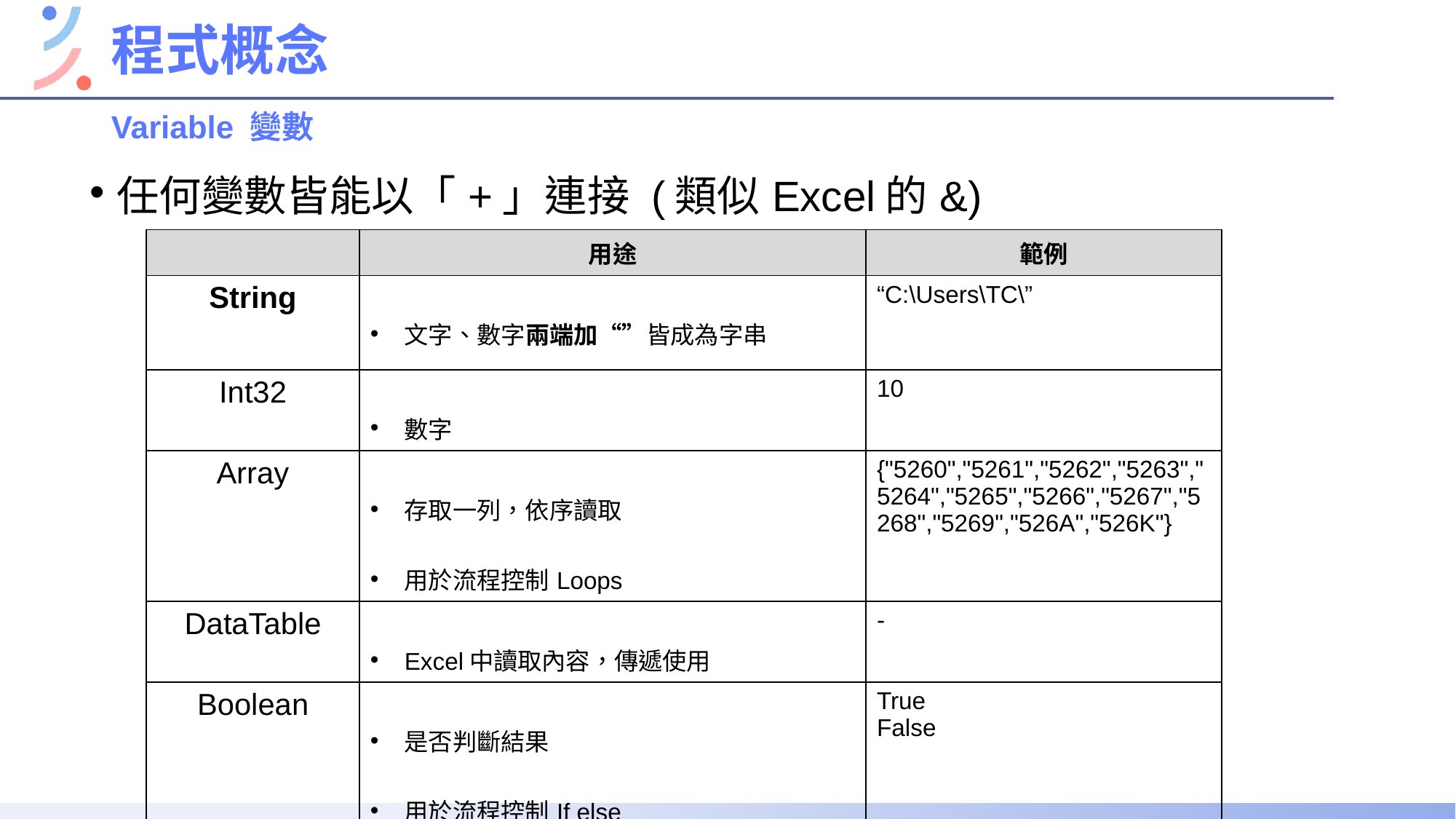

# 程式概念
Variable 變數
任何變數皆能以「+」連接 (類似Excel的&)
|  | 用途 | 範例 |
| --- | --- | --- |
| String | 文字、數字兩端加“”皆成為字串 | “C:\Users\TC\” |
| Int32 | 數字 | 10 |
| Array | 存取一列，依序讀取 用於流程控制Loops | {"5260","5261","5262","5263","5264","5265","5266","5267","5268","5269","526A","526K"} |
| DataTable | Excel中讀取內容，傳遞使用 | - |
| Boolean | 是否判斷結果 用於流程控制If else | True False |